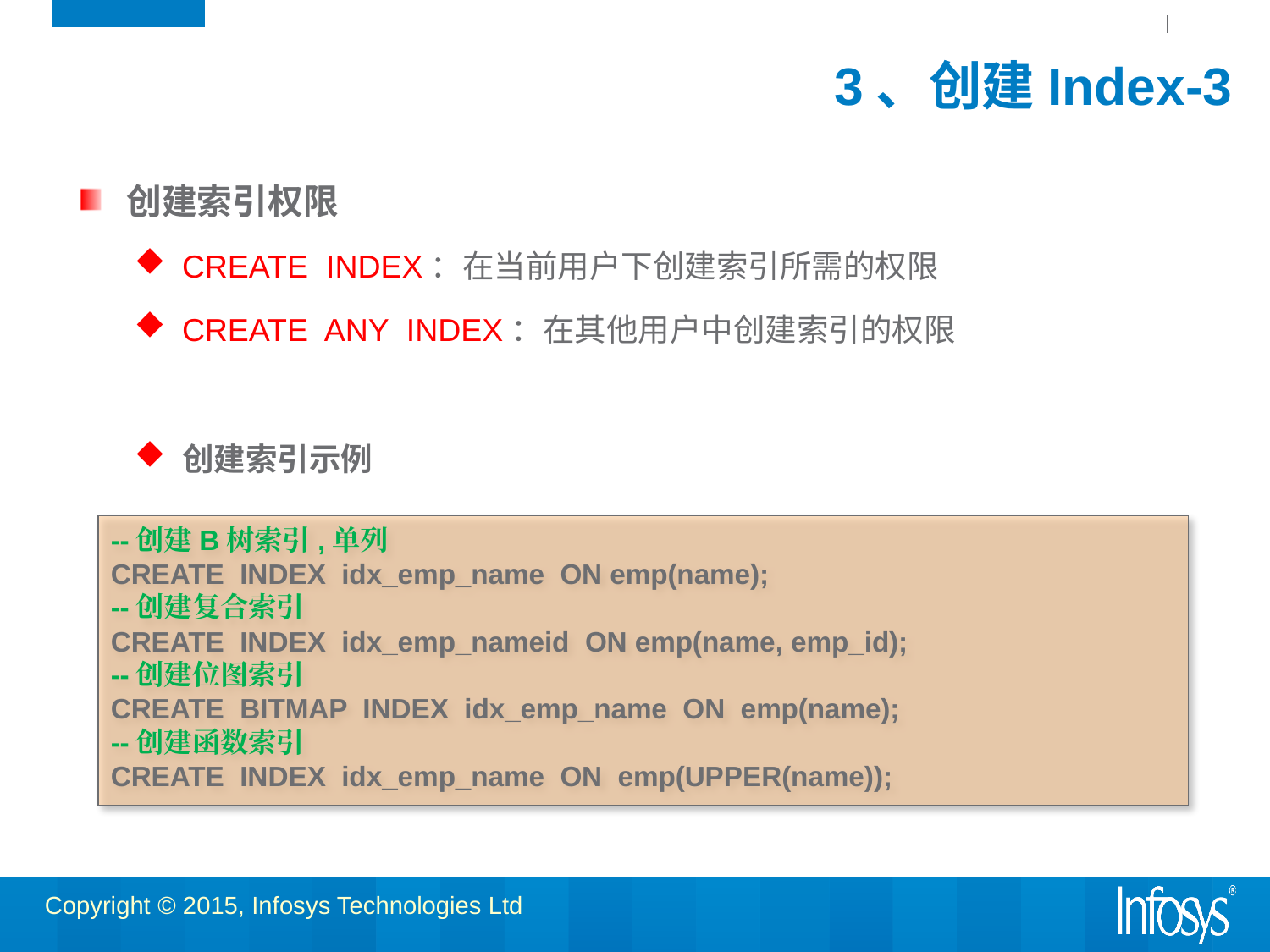

# 3、创建Index-3

创建索引权限
CREATE  INDEX：在当前用户下创建索引所需的权限
CREATE  ANY  INDEX：在其他用户中创建索引的权限

创建索引示例
--创建B树索引,单列
CREATE  INDEX  idx_emp_name  ON emp(name);
--创建复合索引
CREATE  INDEX  idx_emp_nameid  ON emp(name, emp_id);
--创建位图索引
CREATE  BITMAP  INDEX  idx_emp_name  ON  emp(name);
--创建函数索引
CREATE  INDEX  idx_emp_name  ON  emp(UPPER(name));